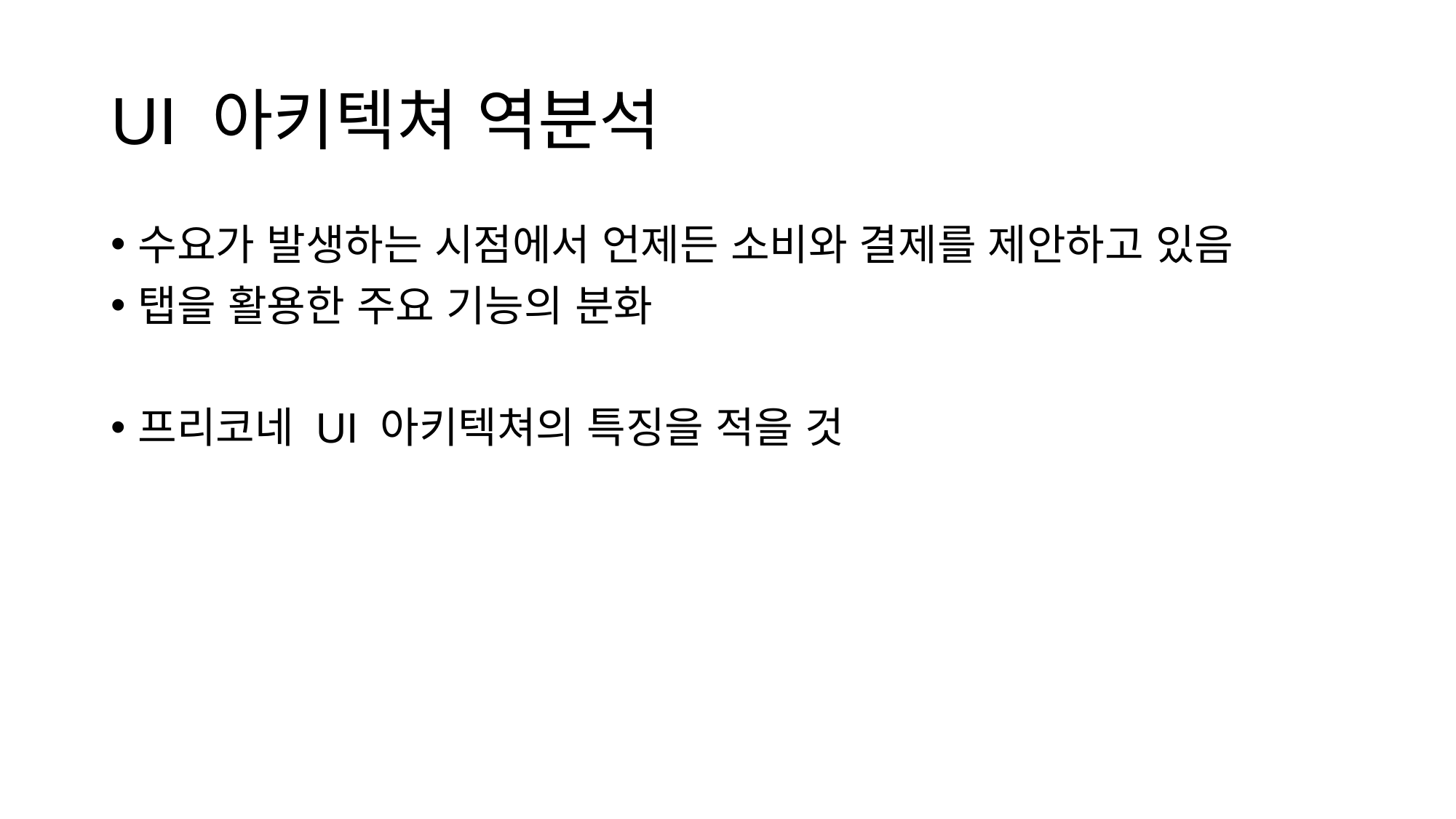

# UI 아키텍쳐 역분석
수요가 발생하는 시점에서 언제든 소비와 결제를 제안하고 있음
탭을 활용한 주요 기능의 분화

프리코네 UI 아키텍쳐의 특징을 적을 것